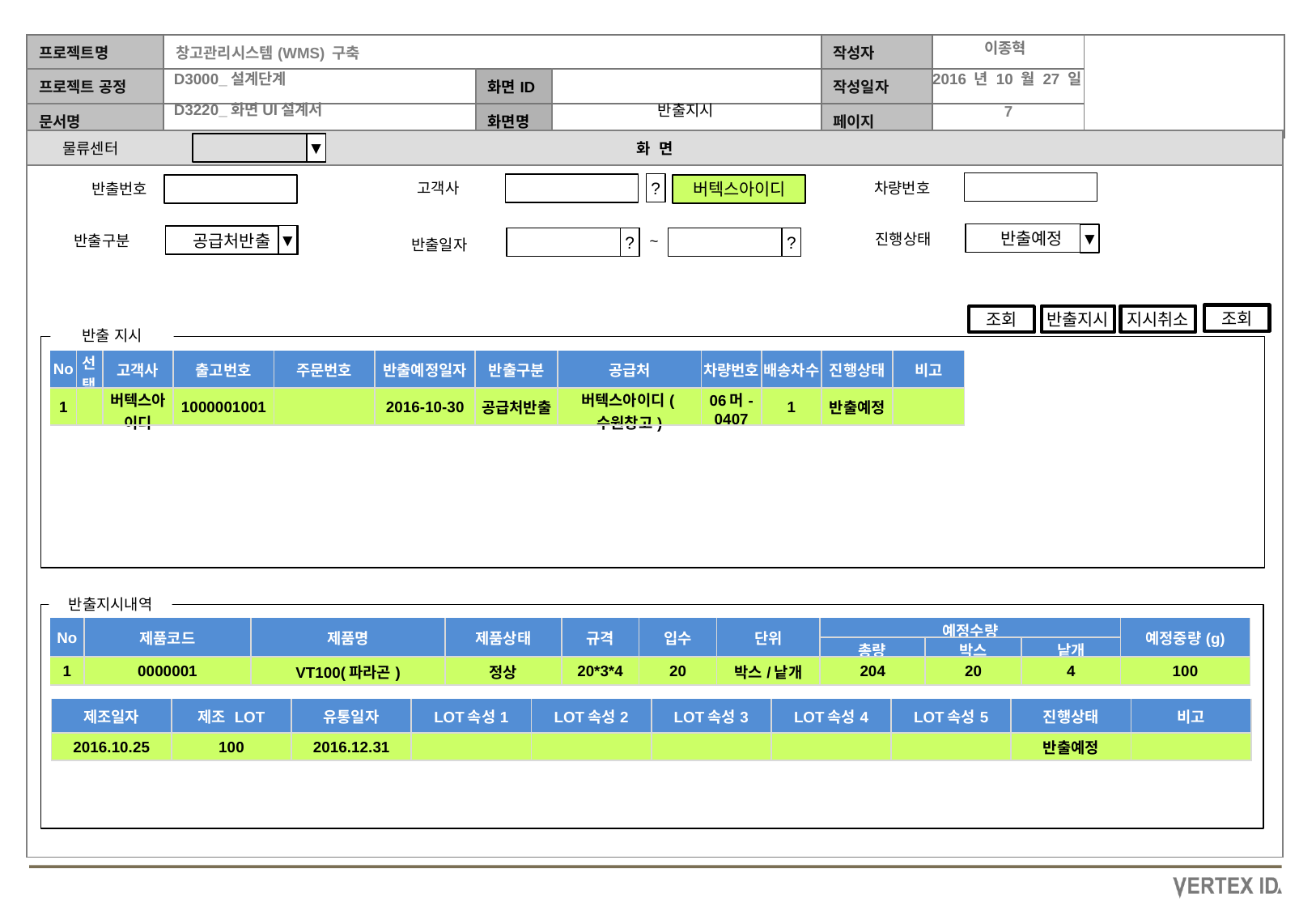

이종혁
2016 년 10 월 27 일
반출지시
물류센터

▼
고객사
차량번호

반출번호
?

버텍스아이디
진행상태
반출예정
▼
▼
~
반출구분
공급처반출

?

?
반출일자
조회
반출지시
지시취소
조회
반출 지시

| No | 선택 | 고객사 | 출고번호 | 주문번호 | 반출예정일자 | 반출구분 | 공급처 | 차량번호 | 배송차수 | 진행상태 | 비고 |
| --- | --- | --- | --- | --- | --- | --- | --- | --- | --- | --- | --- |
| 1 |  | 버텍스아이디 | 1000001001 |  | 2016-10-30 | 공급처반출 | 버텍스아이디(수원창고) | 06머-0407 | 1 | 반출예정 |  |
반출지시내역

| No | 제품코드 | 제품명 | 제품상태 | 규격 | 입수 | 단위 | 예정수량 |  |  | 예정중량(g) |
| --- | --- | --- | --- | --- | --- | --- | --- | --- | --- | --- |
|  |  |  |  |  |  |  | 총량 | 박스 | 낱개 |  |
| 1 | 0000001 | VT100(파라곤) | 정상 | 20\*3\*4 | 20 | 박스/낱개 | 204 | 20 | 4 | 100 |
| 제조일자 | 제조 LOT | 유통일자 | LOT속성1 | LOT속성2 | LOT속성3 | LOT속성4 | LOT속성5 | 진행상태 | 비고 |
| --- | --- | --- | --- | --- | --- | --- | --- | --- | --- |
| 2016.10.25 | 100 | 2016.12.31 |  |  |  |  |  | 반출예정 |  |